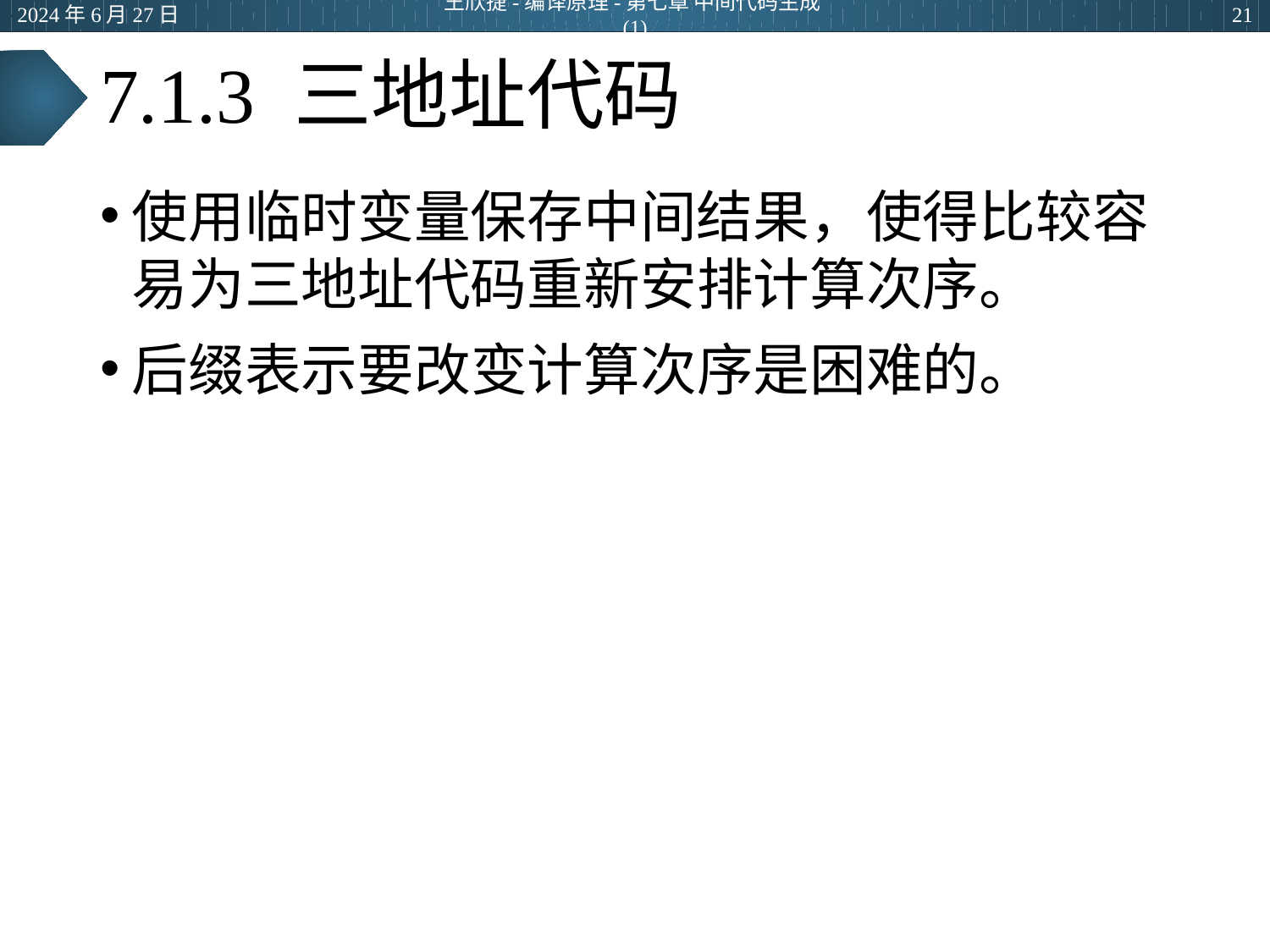

2024年6月27日
王欣捷-编译原理-第七章 中间代码生成(1)
21
# 7.1.3 三地址代码
使用临时变量保存中间结果，使得比较容易为三地址代码重新安排计算次序。
后缀表示要改变计算次序是困难的。